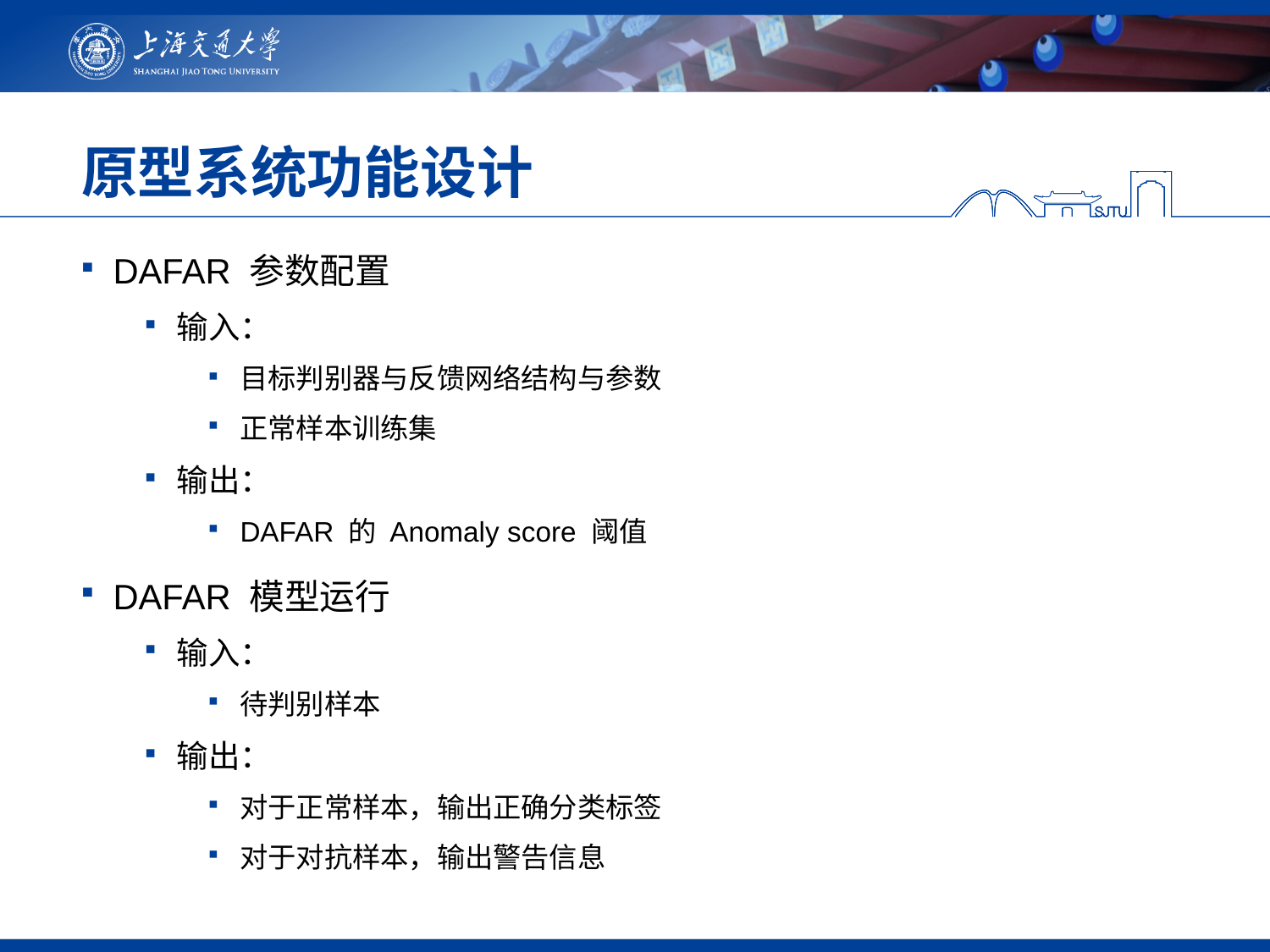

# 原型系统功能设计
DAFAR 参数配置
输入：
目标判别器与反馈网络结构与参数
正常样本训练集
输出：
DAFAR 的 Anomaly score 阈值
DAFAR 模型运行
输入：
待判别样本
输出：
对于正常样本，输出正确分类标签
对于对抗样本，输出警告信息